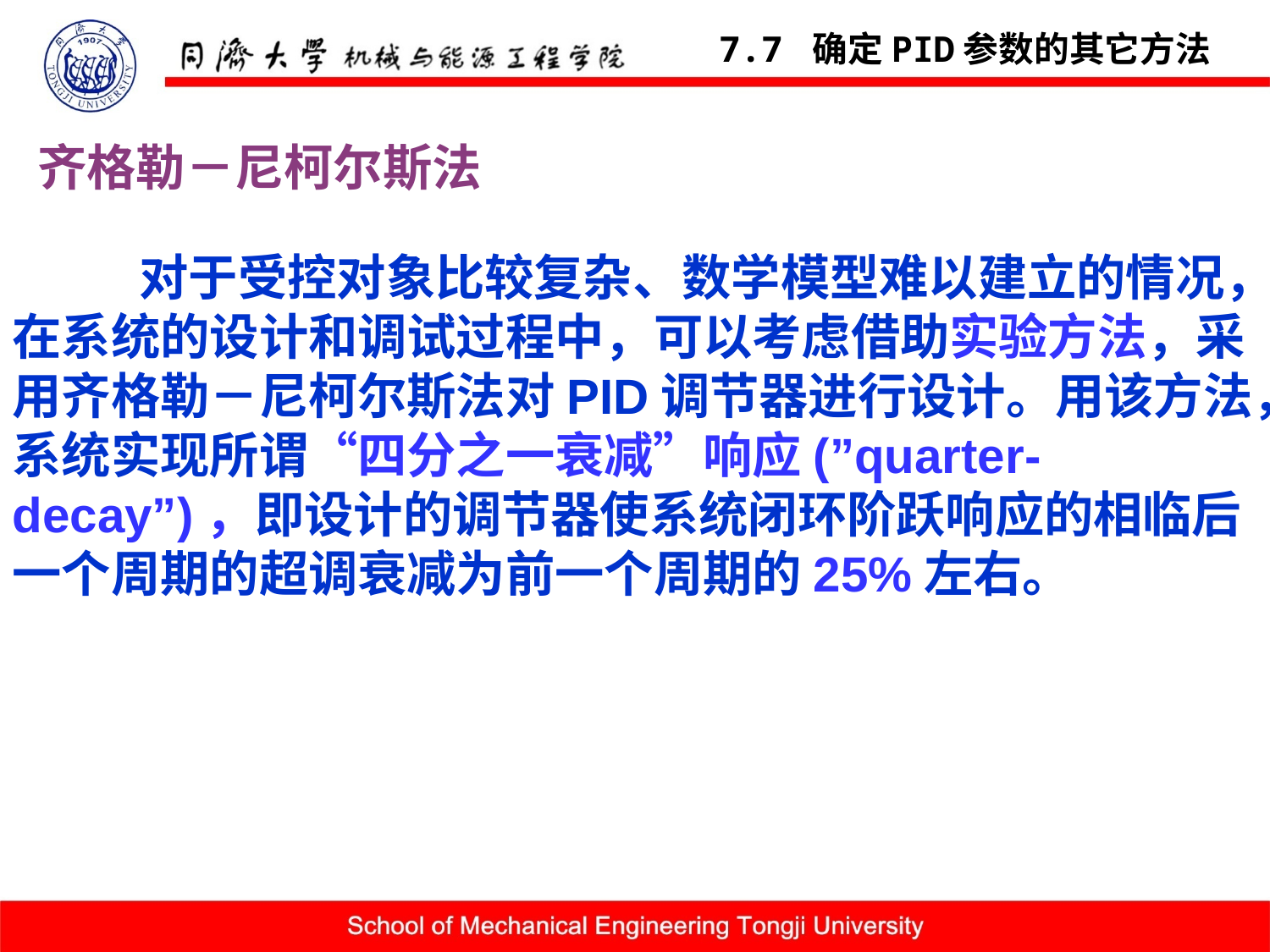

7.7 确定PID参数的其它方法
# 齐格勒－尼柯尔斯法
	对于受控对象比较复杂、数学模型难以建立的情况，在系统的设计和调试过程中，可以考虑借助实验方法，采用齐格勒－尼柯尔斯法对PID调节器进行设计。用该方法，系统实现所谓“四分之一衰减”响应(”quarter-decay”)，即设计的调节器使系统闭环阶跃响应的相临后一个周期的超调衰减为前一个周期的25%左右。